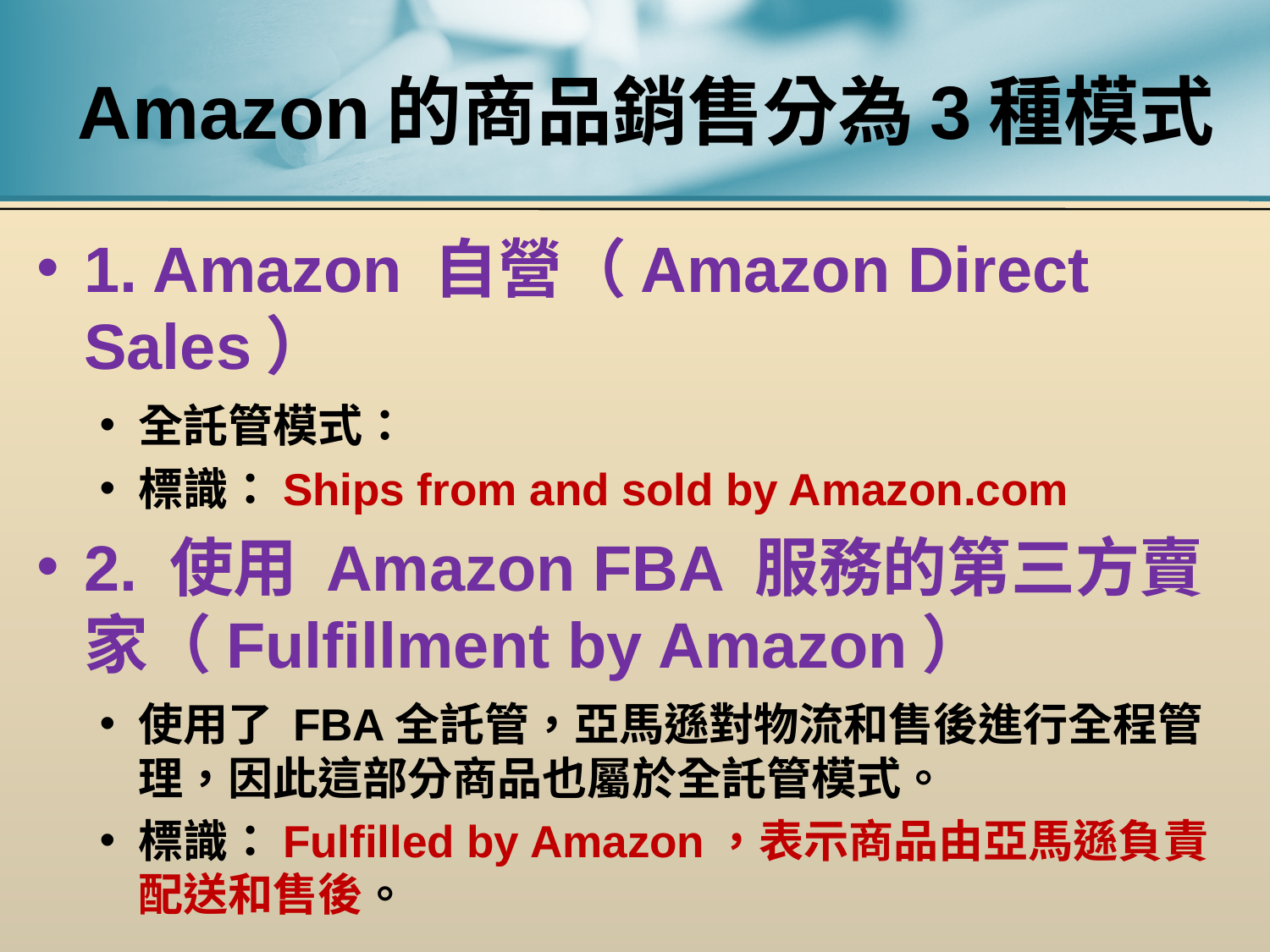

# Amazon的商品銷售分為3種模式
1. Amazon 自營（Amazon Direct Sales）
全託管模式：
標識：Ships from and sold by Amazon.com
2. 使用 Amazon FBA 服務的第三方賣家（Fulfillment by Amazon）
使用了 FBA全託管，亞馬遜對物流和售後進行全程管理，因此這部分商品也屬於全託管模式。
標識：Fulfilled by Amazon，表示商品由亞馬遜負責配送和售後。